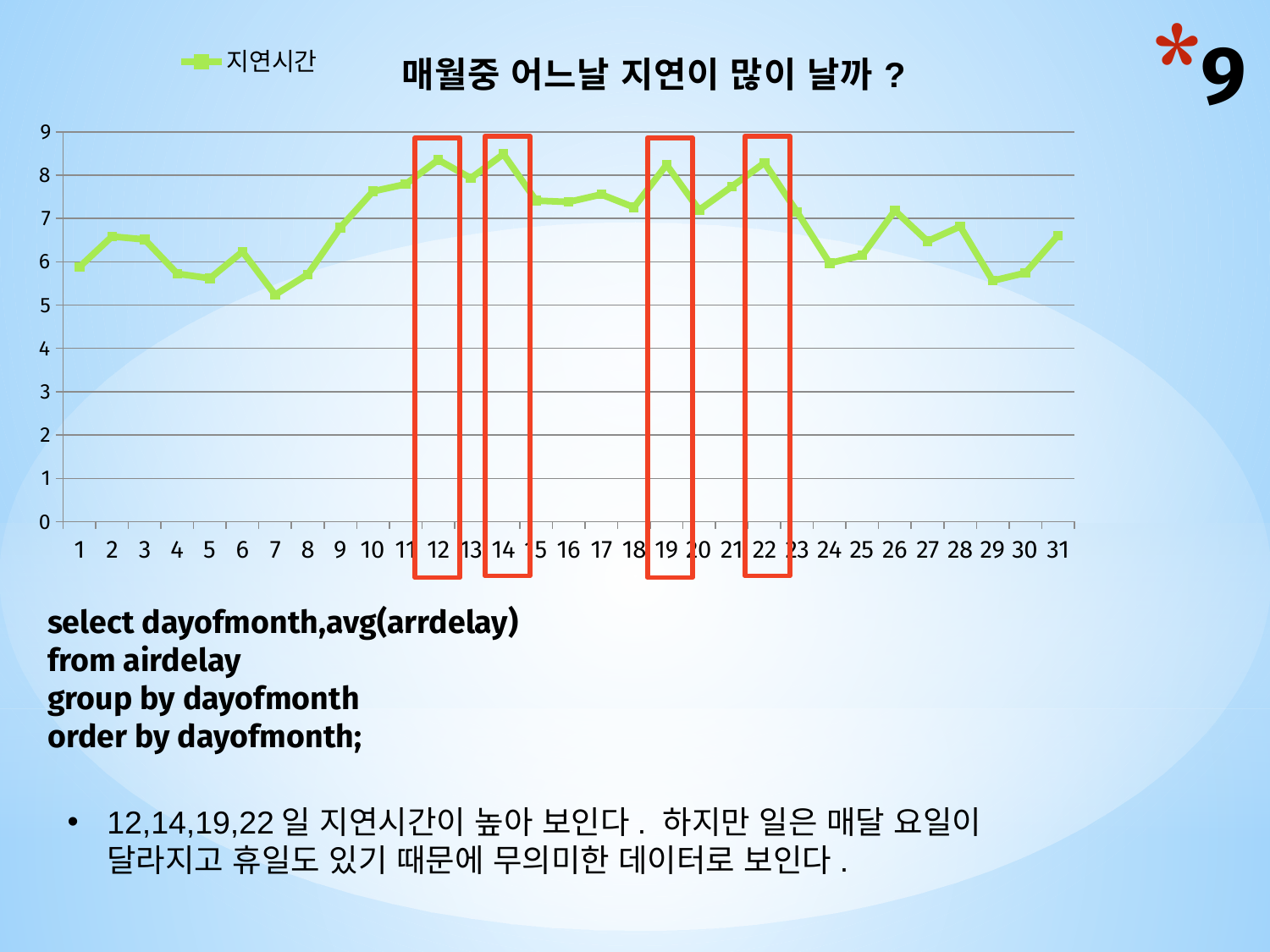

# 9

### Chart: 매월중 어느날 지연이 많이 날까?

| Category | 지연시간 |
|---|---|
| 1 | 5.88007684902194 |
| 2 | 6.58361272477352 |
| 3 | 6.51427484034902 |
| 4 | 5.72504121017751 |
| 5 | 5.61773066784751 |
| 6 | 6.23419522816461 |
| 7 | 5.2385852444665 |
| 8 | 5.70957309095631 |
| 9 | 6.79138308740226 |
| 10 | 7.62659761810297 |
| 11 | 7.79009591219161 |
| 12 | 8.35188701974178 |
| 13 | 7.93097478509456 |
| 14 | 8.4845377381749 |
| 15 | 7.41139736760598 |
| 16 | 7.38143308943555 |
| 17 | 7.554253500596 |
| 18 | 7.25757792343872 |
| 19 | 8.23932141356509 |
| 20 | 7.19494698699093 |
| 21 | 7.73640119950803 |
| 22 | 8.28428575605558 |
| 23 | 7.14875740243964 |
| 24 | 5.96793609752113 |
| 25 | 6.14883153704023 |
| 26 | 7.18198552739656 |
| 27 | 6.4752578669259 |
| 28 | 6.81405947951236 |
| 29 | 5.5622156110406 |
| 30 | 5.74298249636933 |
| 31 | 6.60645485333092 |

select dayofmonth,avg(arrdelay)
from airdelay
group by dayofmonth
order by dayofmonth;
12,14,19,22일 지연시간이 높아 보인다. 하지만 일은 매달 요일이 달라지고 휴일도 있기 때문에 무의미한 데이터로 보인다.